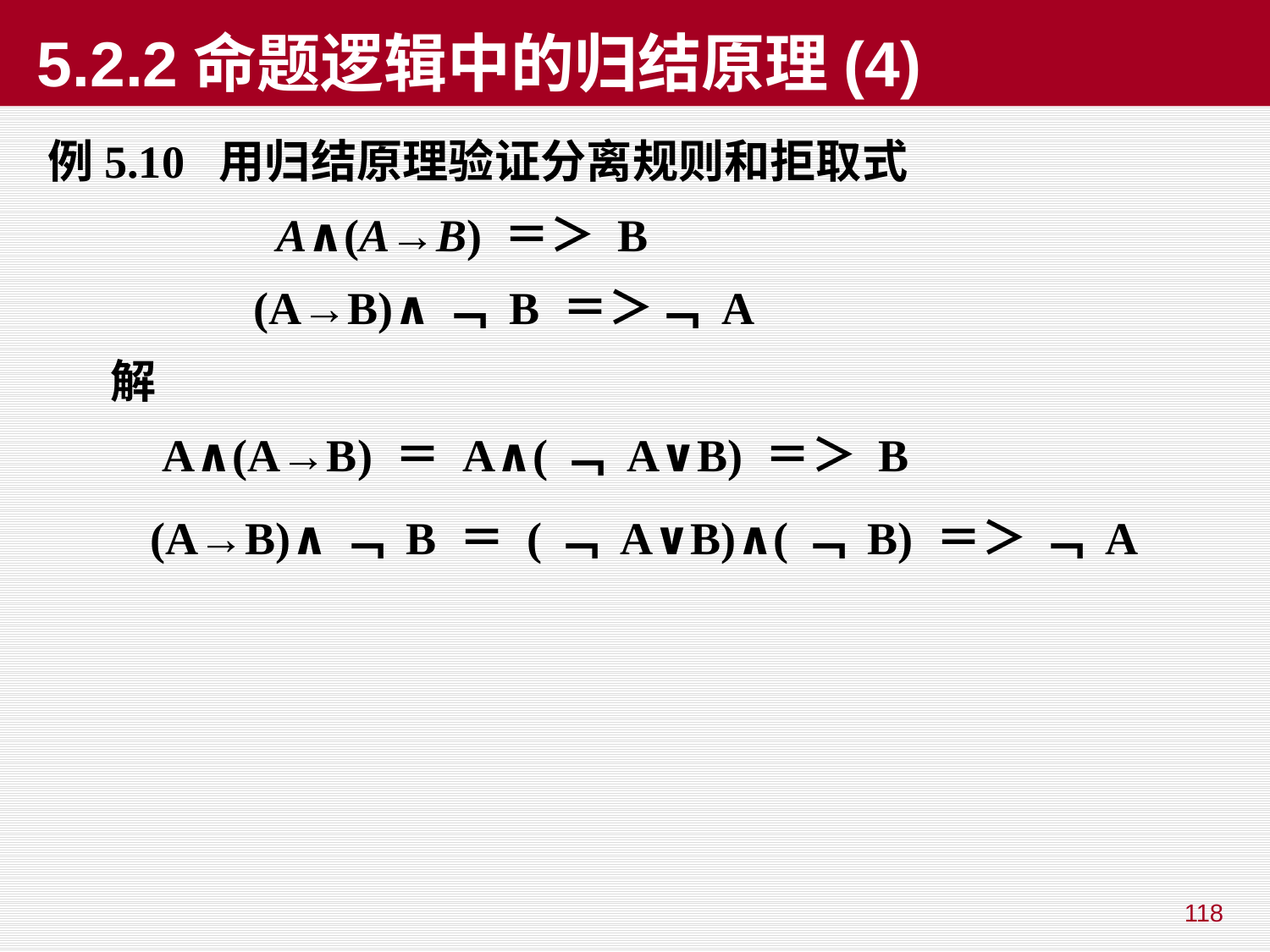

# 5.2.2命题逻辑中的归结原理(4)
例5.10  用归结原理验证分离规则和拒取式
                    A∧(A→B) ＝＞ B
                  (A→B)∧﹁ B ＝＞﹁ A
     解
          A∧(A→B) ＝ A∧(﹁ A∨B) ＝＞ B
         (A→B)∧﹁ B ＝ (﹁ A∨B)∧(﹁ B) ＝＞ ﹁ A

118